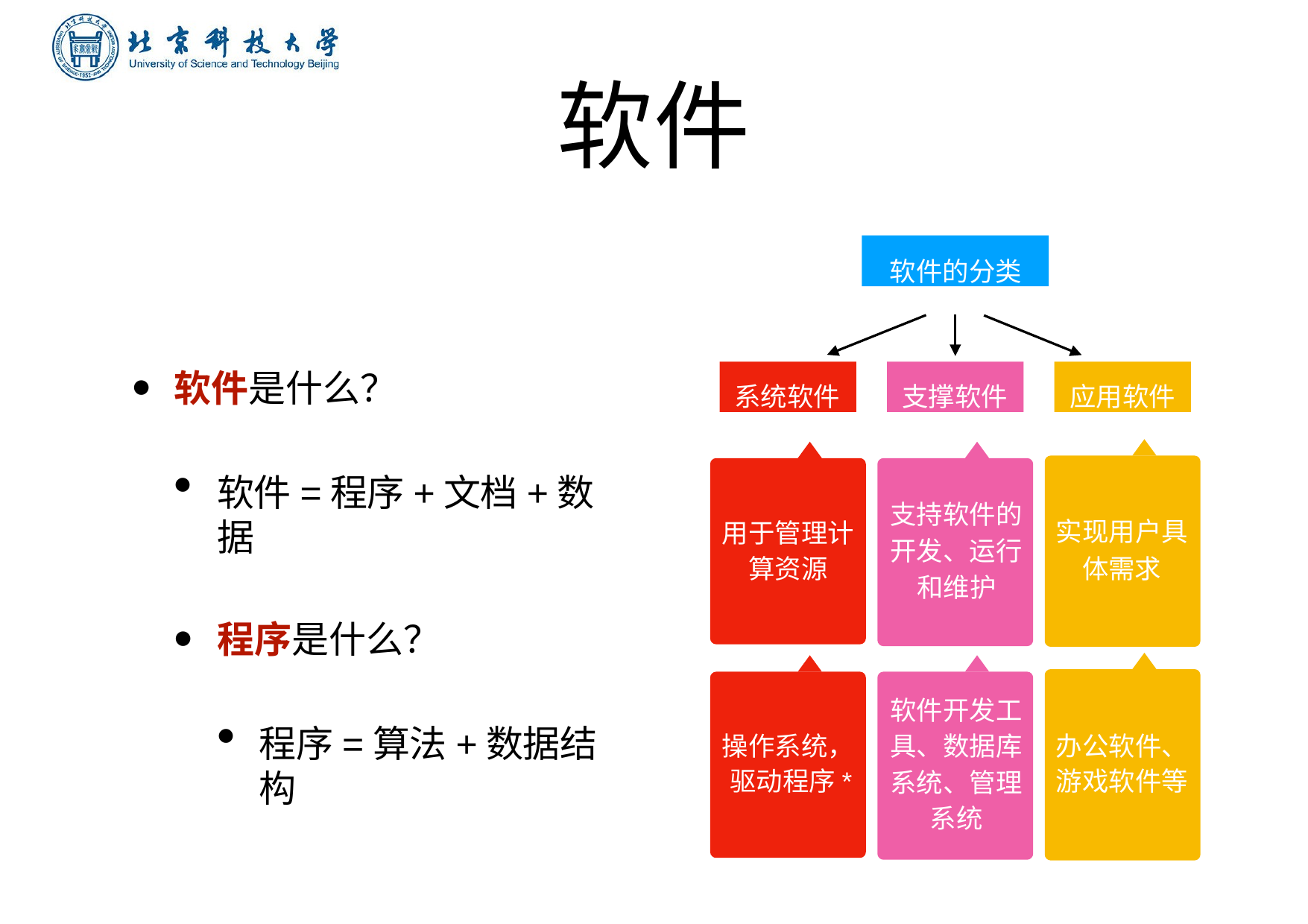

软件
软件的分类

系统软件
⽀撑软件
应⽤软件
软件是什么？
软件=程序+⽂档+数据
程序是什么？
程序=算法+数据结构

⽀持软件的 开发、运⾏ 和维护
实现⽤户具 体需求
⽤于管理计 算资源

软件开发⼯ 具、数据库 系统、管理 系统
操作系统， 驱动程序*
办公软件、 游戏软件等